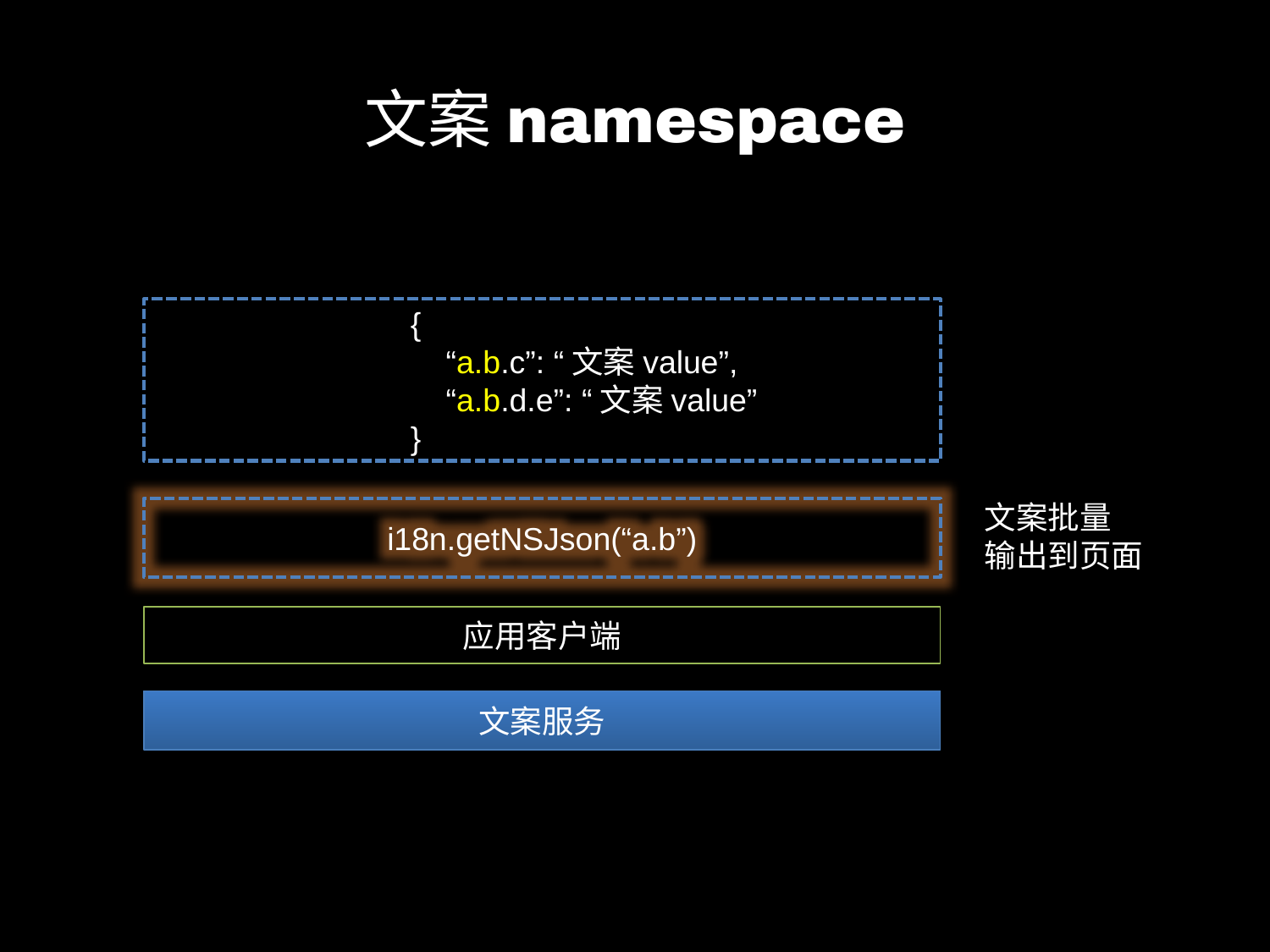

# 文案namespace
{
    “a.b.c”: “文案value”,
    “a.b.d.e”: “文案value”
}
文案批量
输出到页面
i18n.getNSJson(“a.b”)
应用客户端
文案服务